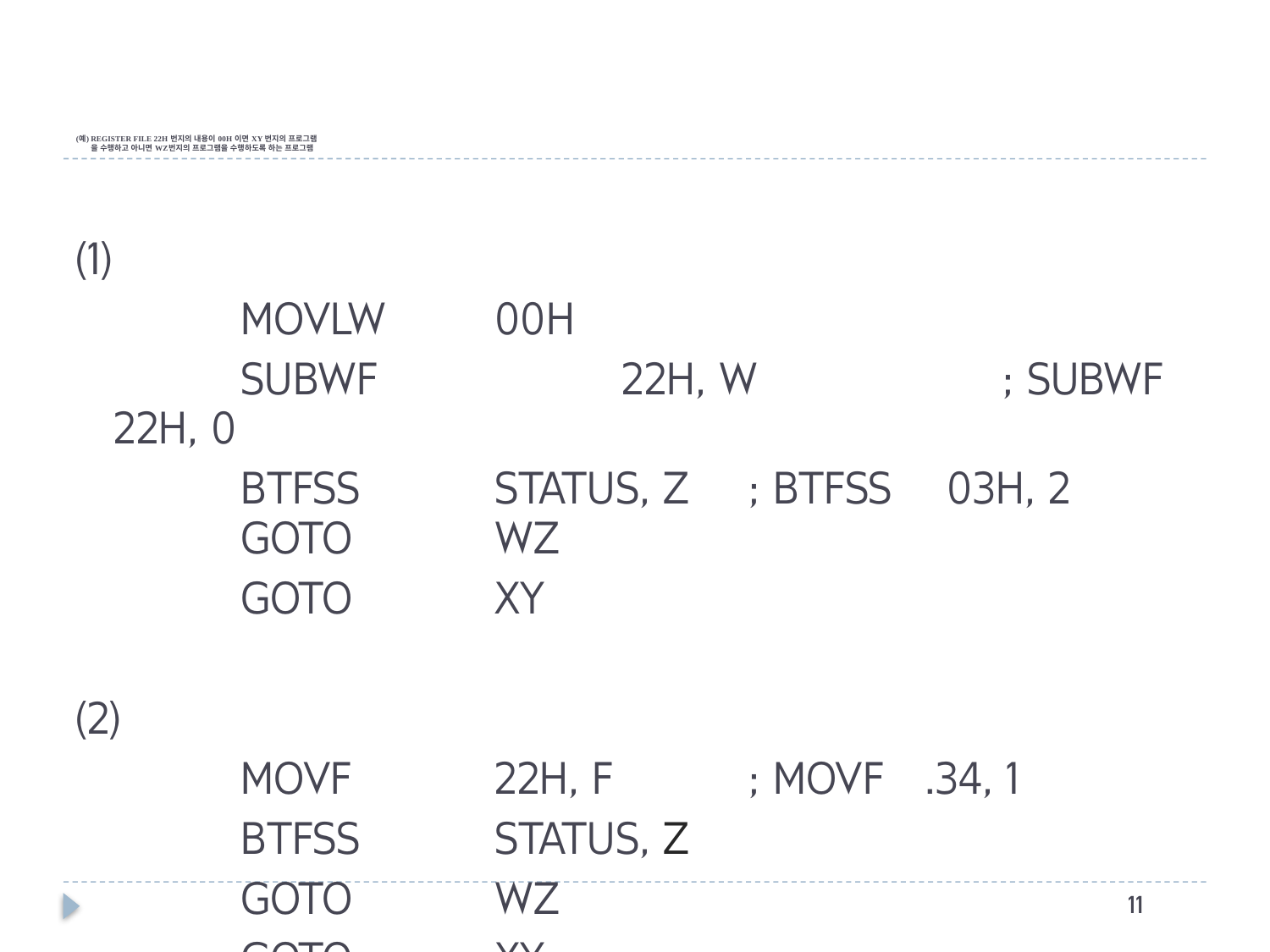

# (예) REGISTER FILE 22H 번지의 내용이 00H 이면 XY 번지의 프로그램 을 수행하고 아니면 WZ번지의 프로그램을 수행하도록 하는 프로그램

(1)
		MOVLW	00H
		SUBWF		22H, W		; SUBWF   22H, 0
		BTFSS		STATUS, Z	; BTFSS    03H, 2
	GOTO		WZ
		GOTO		XY

(2)
		MOVF		22H, F		; MOVF   .34, 1
		BTFSS		STATUS, Z
		GOTO		WZ
		GOTO		XY
11